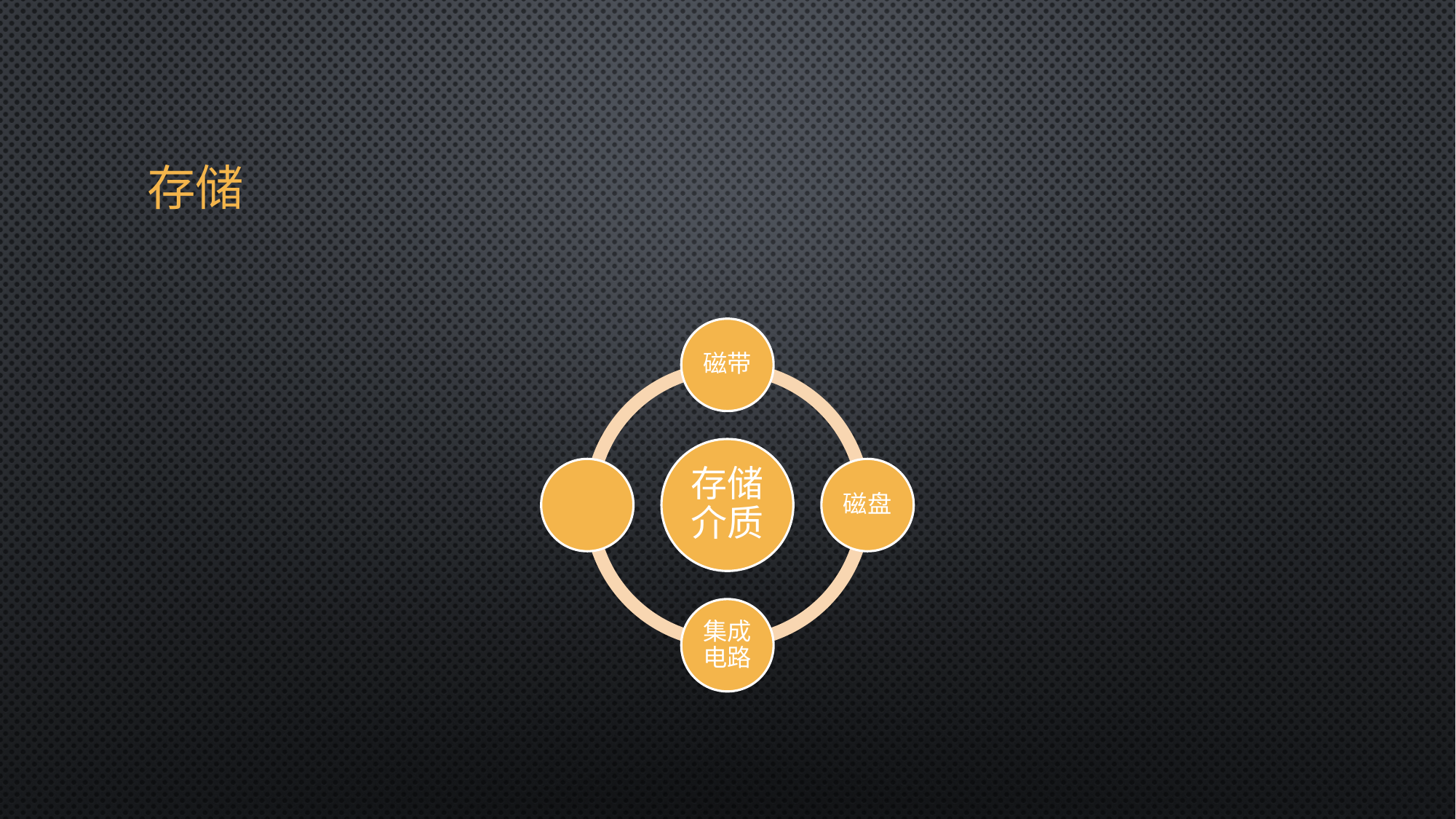

# 存储
存储
介质
磁带
磁盘
集成电路